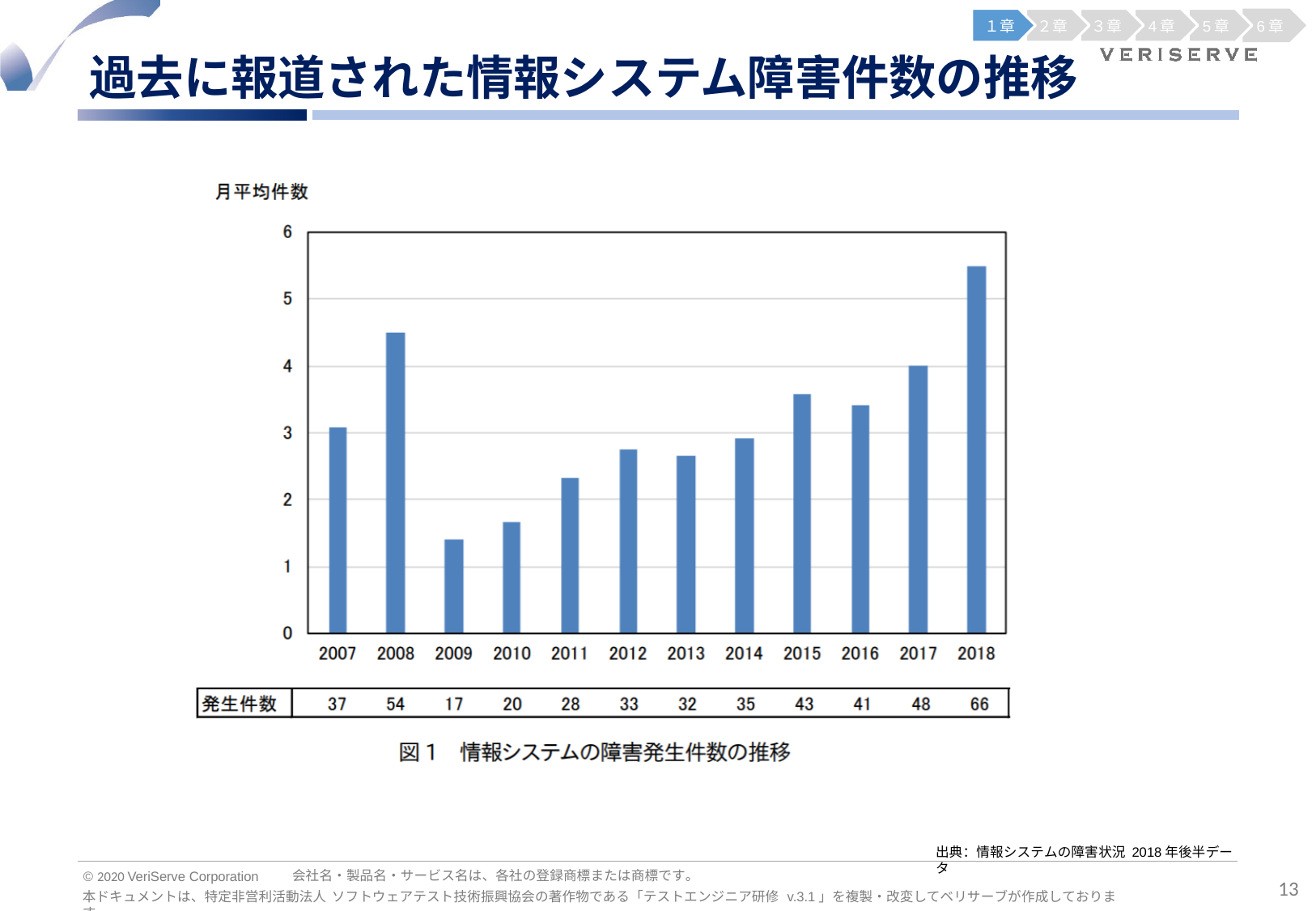

１章	２章	３章
過去に報道された情報システム障害件数の推移
4章
5章
6章

出典：情報システムの障害状況 2018年後半データ
会社名・製品名・サービス名は、各社の登録商標または商標です。
© 2020 VeriServe Corporation
13
本ドキュメントは、特定非営利活動法人 ソフトウェアテスト技術振興協会の著作物である「テストエンジニア研修 v.3.1」を複製・改変してベリサーブが作成しております。